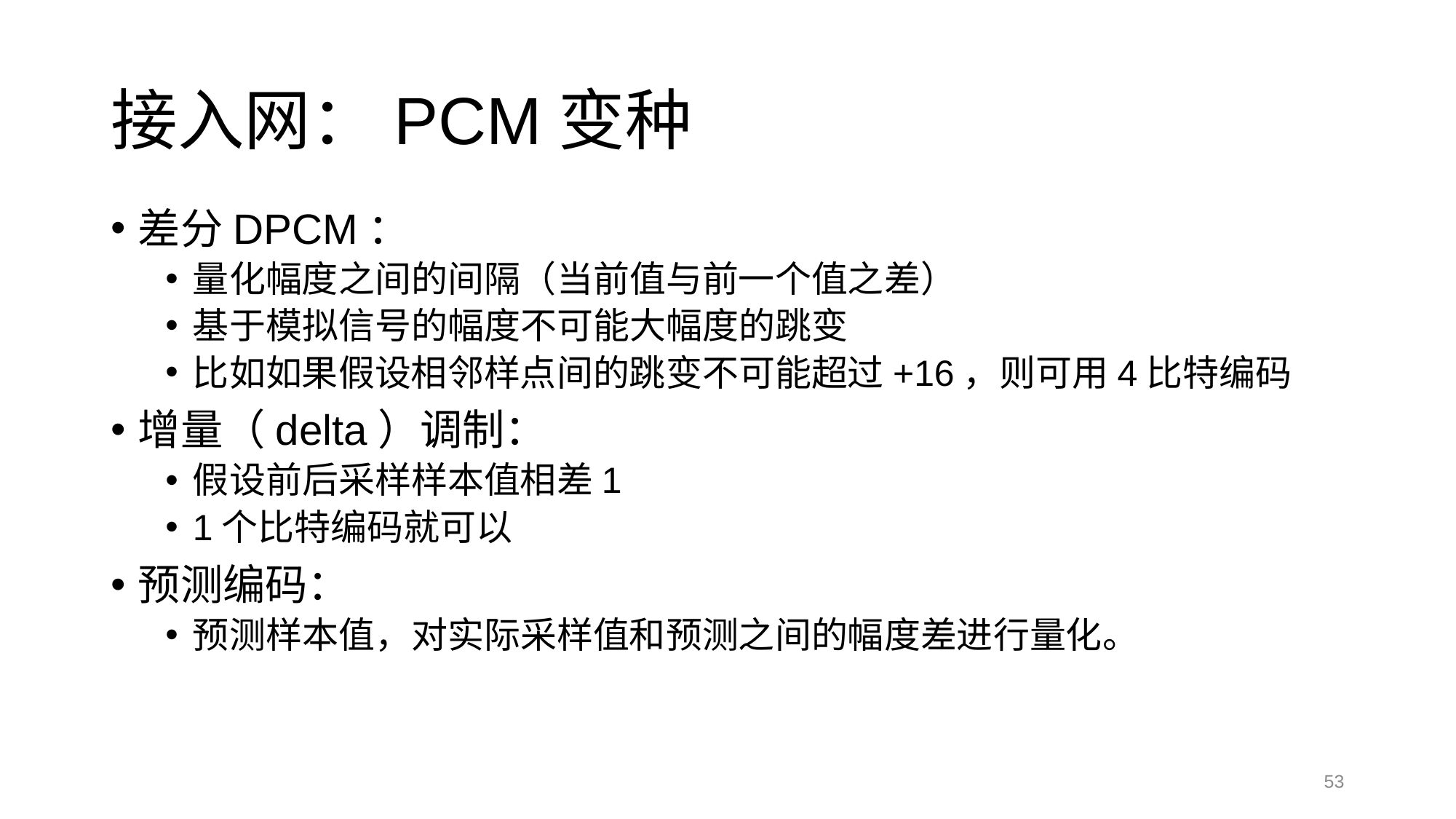

# 接入网：PCM变种
差分DPCM：
量化幅度之间的间隔（当前值与前一个值之差）
基于模拟信号的幅度不可能大幅度的跳变
比如如果假设相邻样点间的跳变不可能超过+16，则可用4比特编码
增量（delta）调制：
假设前后采样样本值相差1
1个比特编码就可以
预测编码：
预测样本值，对实际采样值和预测之间的幅度差进行量化。

53